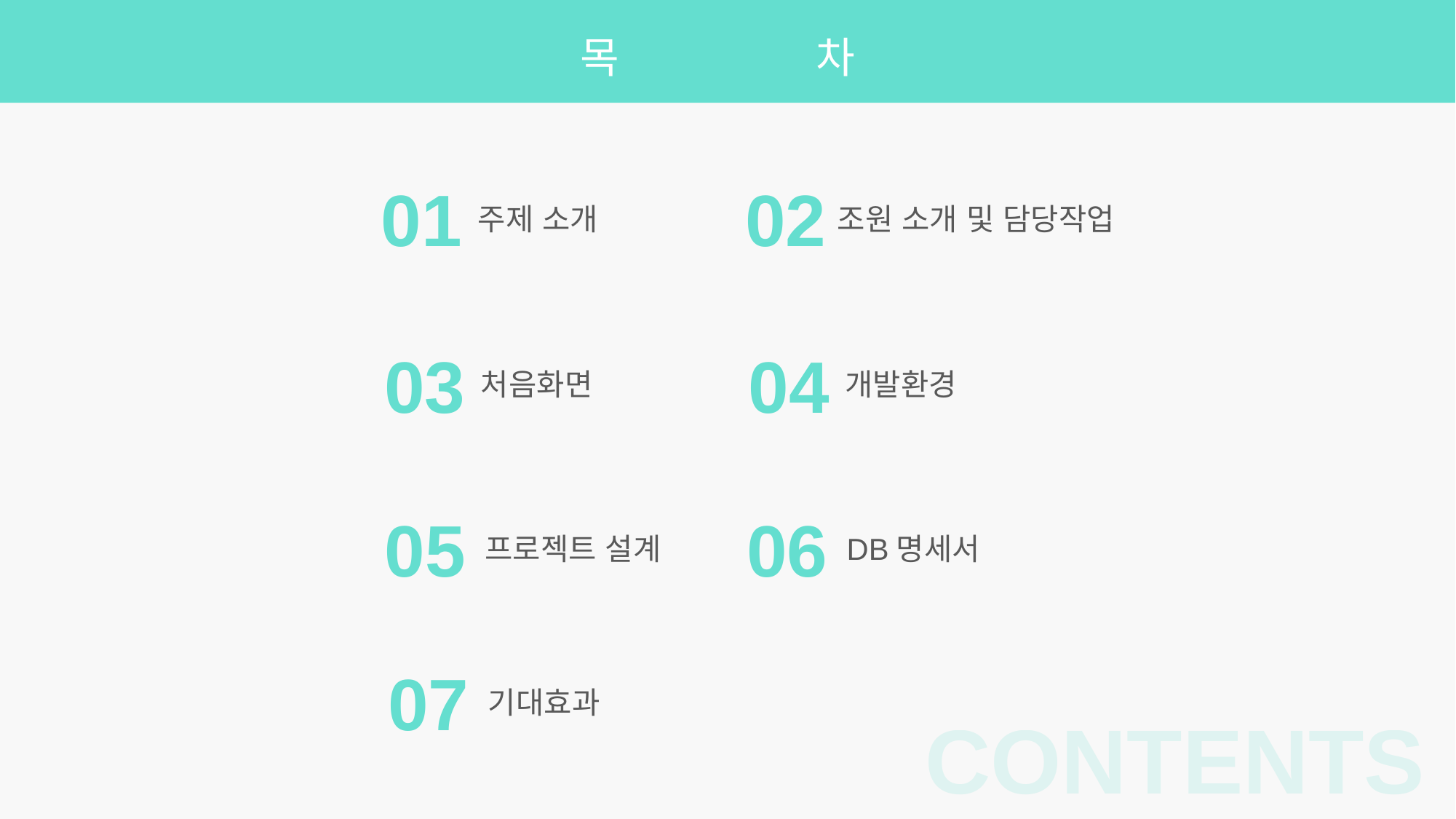

목         차
01
주제 소개
02
조원 소개 및 담당작업
03
처음화면
04
개발환경
05
프로젝트 설계
06
DB명세서
07
기대효과
CONTENTS